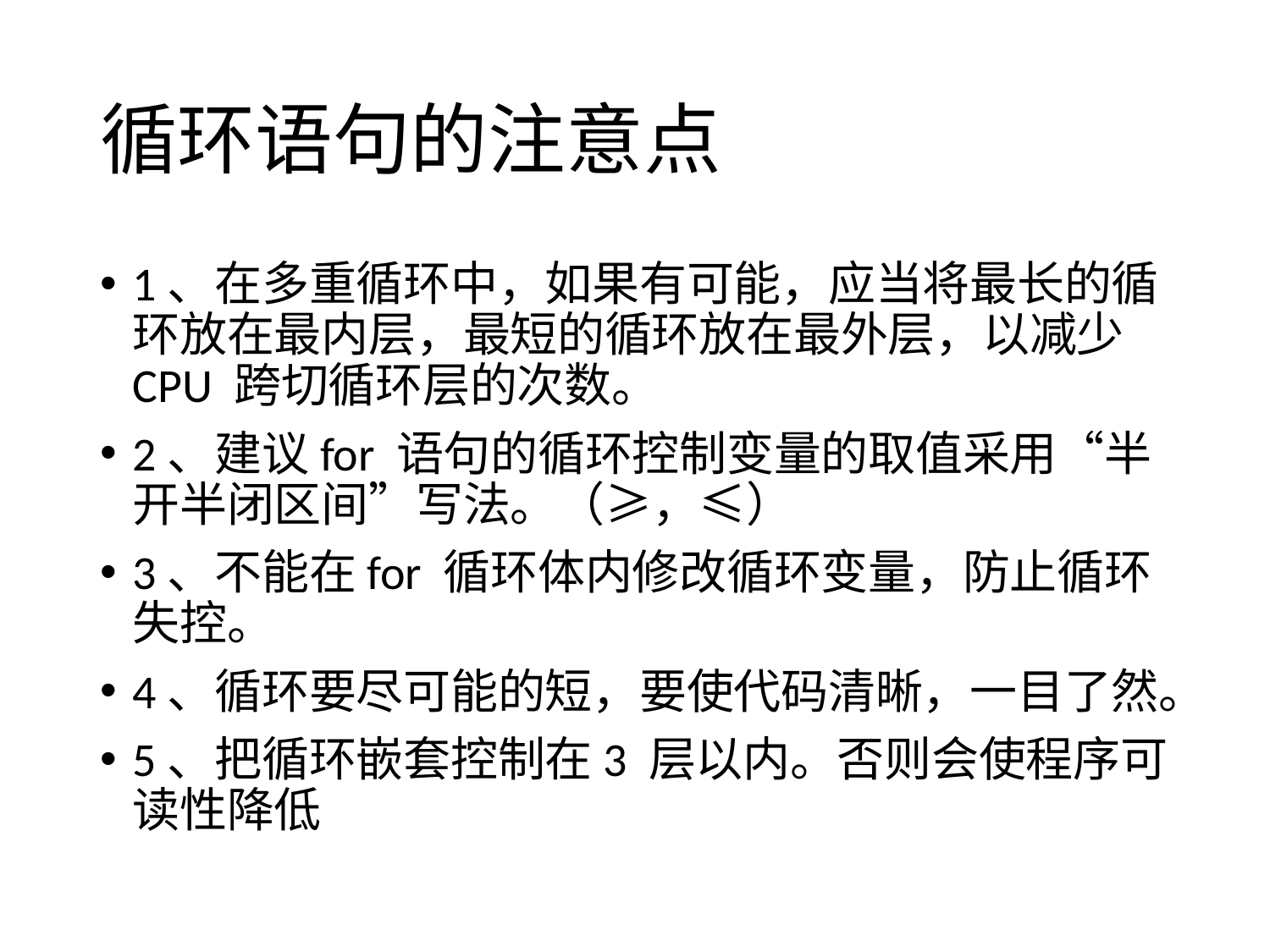

# 循环语句的注意点
1、在多重循环中，如果有可能，应当将最长的循环放在最内层，最短的循环放在最外层，以减少CPU 跨切循环层的次数。
2、建议for 语句的循环控制变量的取值采用“半开半闭区间”写法。（≥，≤）
3、不能在for 循环体内修改循环变量，防止循环失控。
4、循环要尽可能的短，要使代码清晰，一目了然。
5、把循环嵌套控制在3 层以内。否则会使程序可读性降低